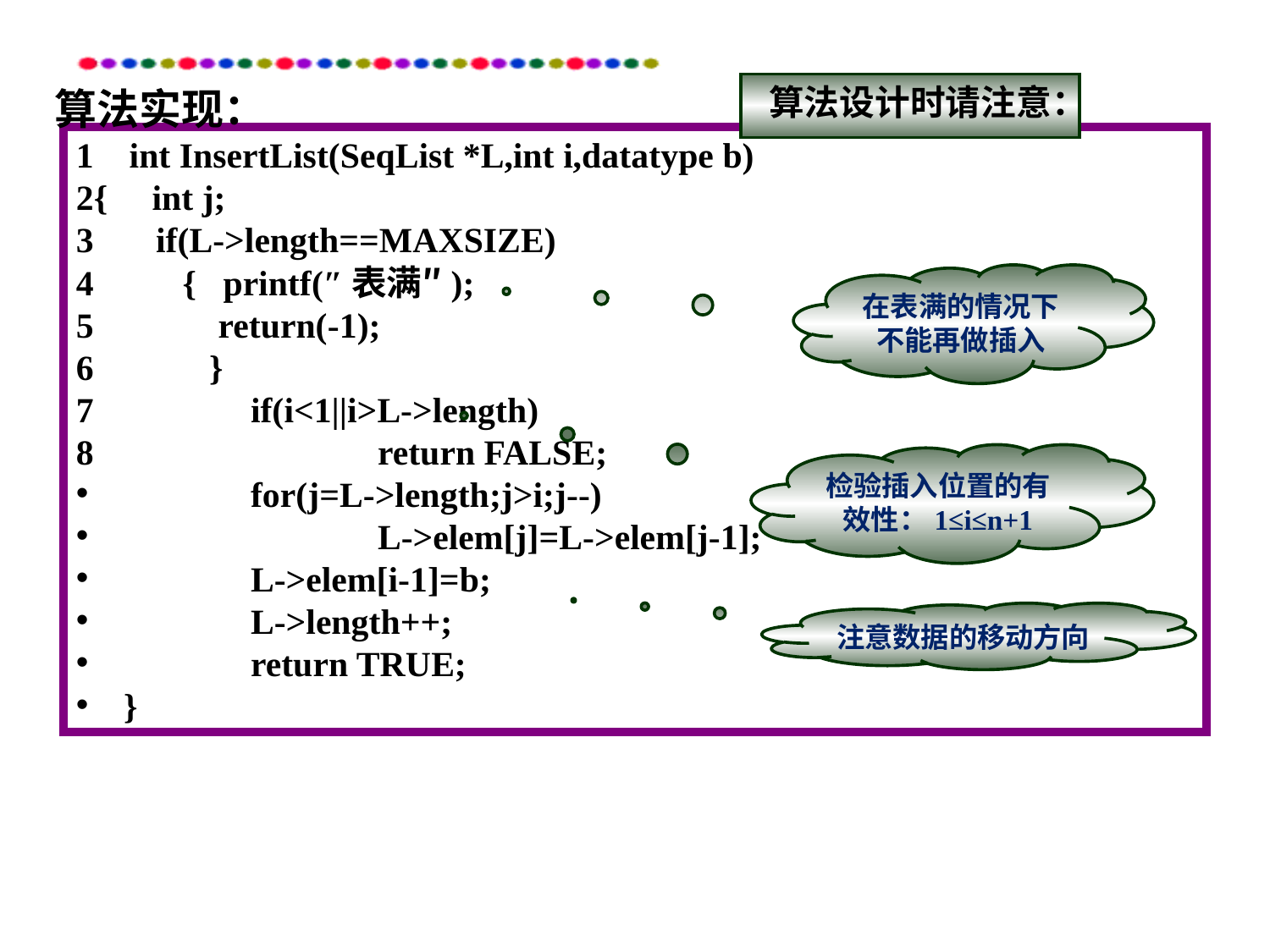

算法实现：
算法设计时请注意：
1    int InsertList(SeqList *L,int i,datatype b)
2{     int j;
3       if(L->length==MAXSIZE)
4          {   printf(″表满″);
5              return(-1);
6             }
	if(i<1||i>L->length)
		return FALSE;
	for(j=L->length;j>i;j--)
		L->elem[j]=L->elem[j-1];
	L->elem[i-1]=b;
	L->length++;
	return TRUE;
}
在表满的情况下不能再做插入
检验插入位置的有效性：1≤i≤n+1
注意数据的移动方向